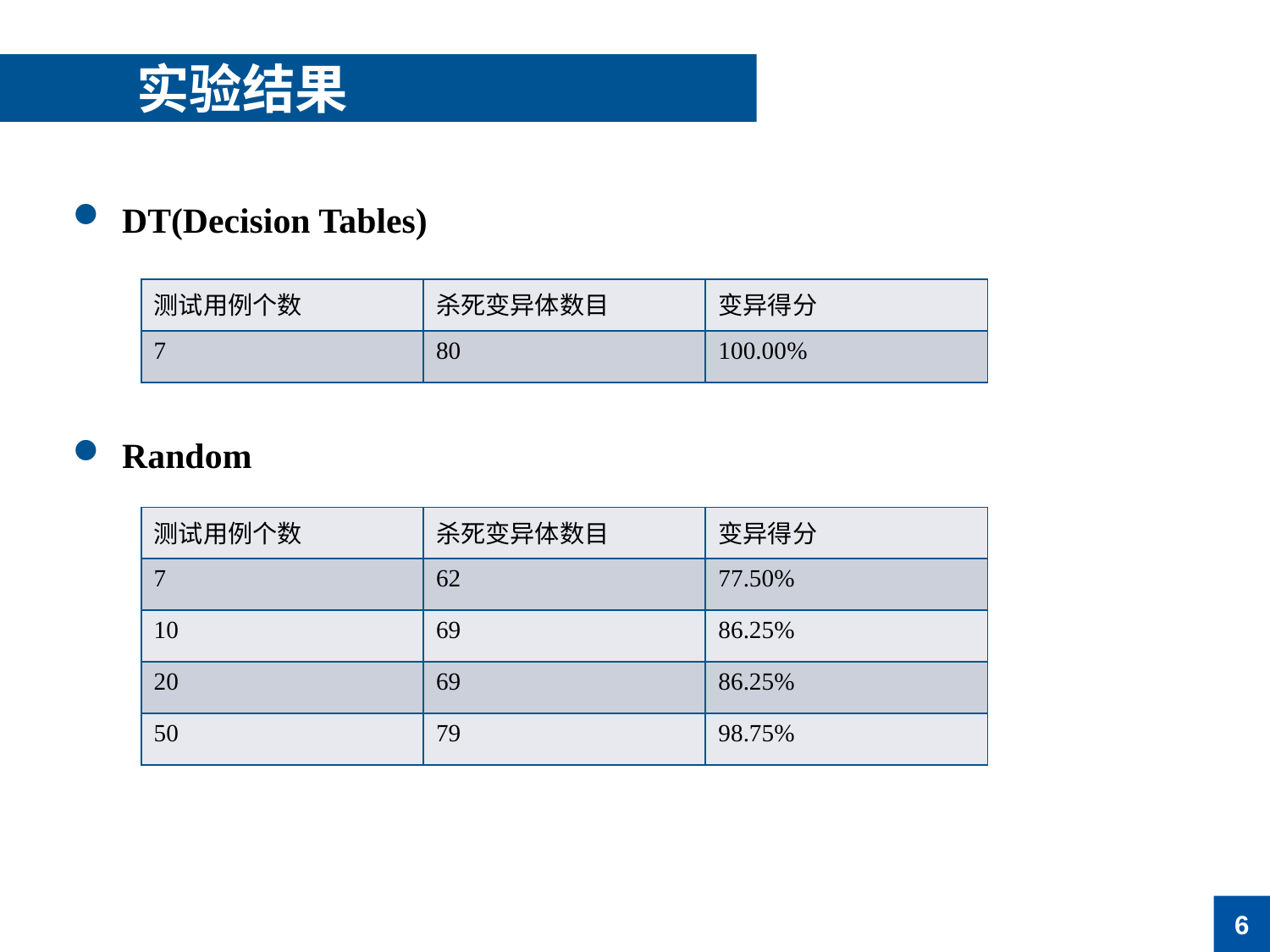

实验结果
 DT(Decision Tables)
| 测试用例个数 | 杀死变异体数目 | 变异得分 |
| --- | --- | --- |
| 7 | 80 | 100.00% |
 Random
| 测试用例个数 | 杀死变异体数目 | 变异得分 |
| --- | --- | --- |
| 7 | 62 | 77.50% |
| 10 | 69 | 86.25% |
| 20 | 69 | 86.25% |
| 50 | 79 | 98.75% |
6